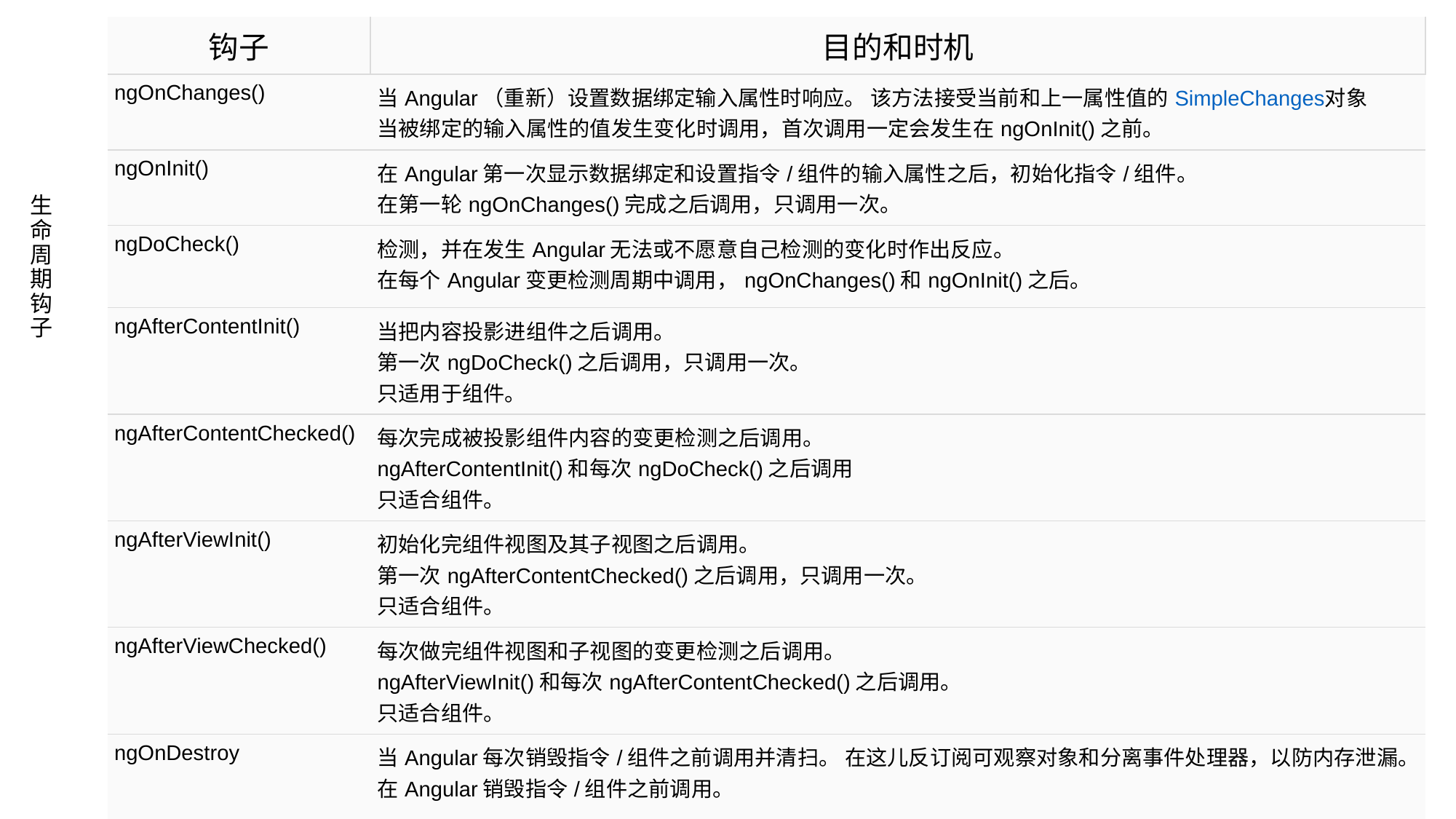

| 钩子 | 目的和时机 |
| --- | --- |
| ngOnChanges() | 当Angular（重新）设置数据绑定输入属性时响应。 该方法接受当前和上一属性值的SimpleChanges对象 当被绑定的输入属性的值发生变化时调用，首次调用一定会发生在ngOnInit()之前。 |
| ngOnInit() | 在Angular第一次显示数据绑定和设置指令/组件的输入属性之后，初始化指令/组件。 在第一轮ngOnChanges()完成之后调用，只调用一次。 |
| ngDoCheck() | 检测，并在发生Angular无法或不愿意自己检测的变化时作出反应。 在每个Angular变更检测周期中调用，ngOnChanges()和ngOnInit()之后。 |
| ngAfterContentInit() | 当把内容投影进组件之后调用。 第一次ngDoCheck()之后调用，只调用一次。 只适用于组件。 |
| ngAfterContentChecked() | 每次完成被投影组件内容的变更检测之后调用。 ngAfterContentInit()和每次ngDoCheck()之后调用 只适合组件。 |
| ngAfterViewInit() | 初始化完组件视图及其子视图之后调用。 第一次ngAfterContentChecked()之后调用，只调用一次。 只适合组件。 |
| ngAfterViewChecked() | 每次做完组件视图和子视图的变更检测之后调用。 ngAfterViewInit()和每次ngAfterContentChecked()之后调用。 只适合组件。 |
| ngOnDestroy | 当Angular每次销毁指令/组件之前调用并清扫。 在这儿反订阅可观察对象和分离事件处理器，以防内存泄漏。 在Angular销毁指令/组件之前调用。 |
# 生命周期钩子